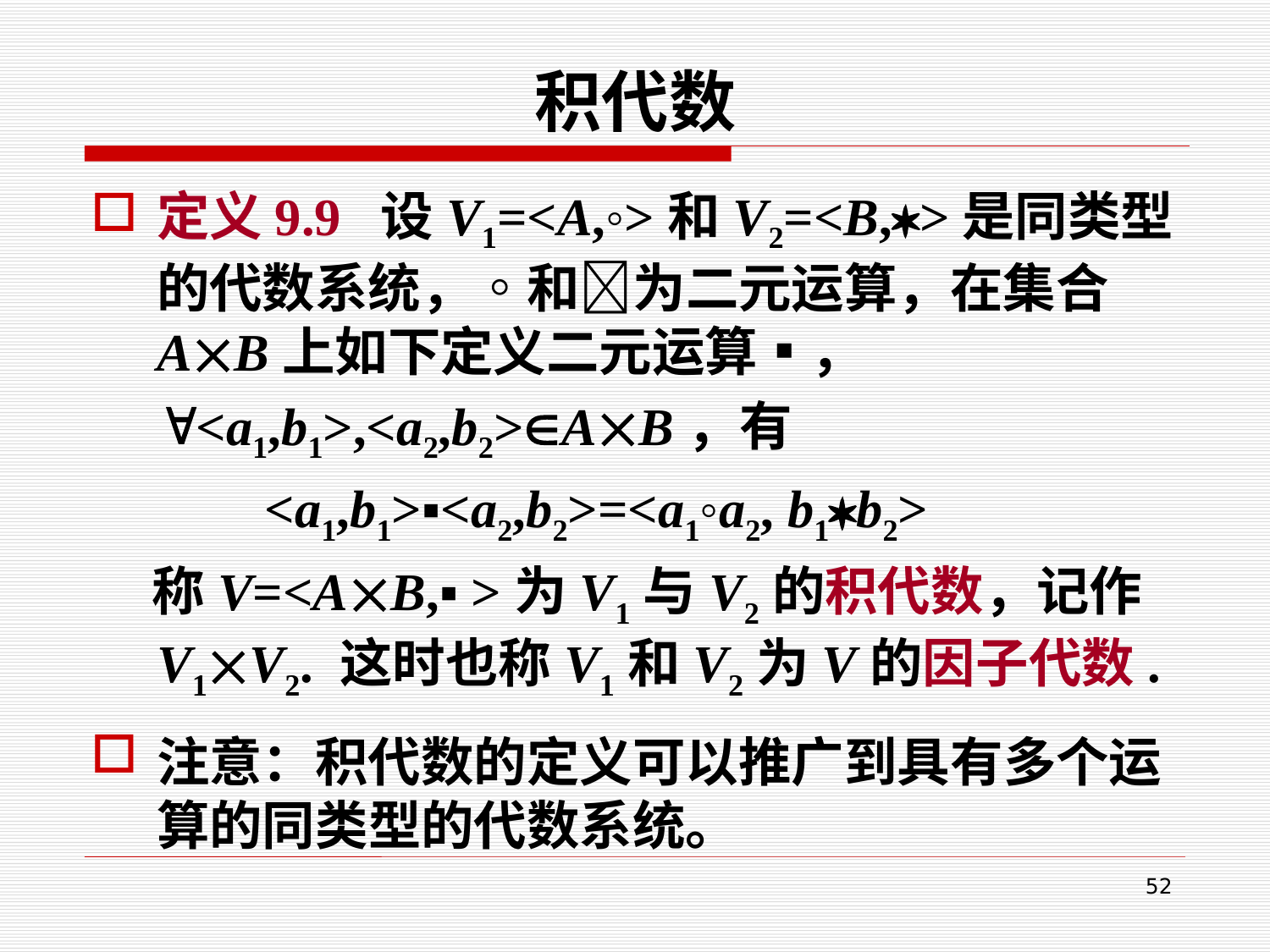

# 积代数
定义9.9  设V1=<A,◦>和V2=<B,∗>是同类型的代数系统，◦和∗为二元运算，在集合A×B上如下定义二元运算▪，
     ∀<a1,b1>,<a2,b2>∈A×B，有
             <a1,b1>▪<a2,b2>=<a1◦a2, b1∗b2>
    称V=<A×B,▪ >为V1与V2的积代数，记作V1×V2. 这时也称V1和V2为V的因子代数.
注意：积代数的定义可以推广到具有多个运算的同类型的代数系统。
52